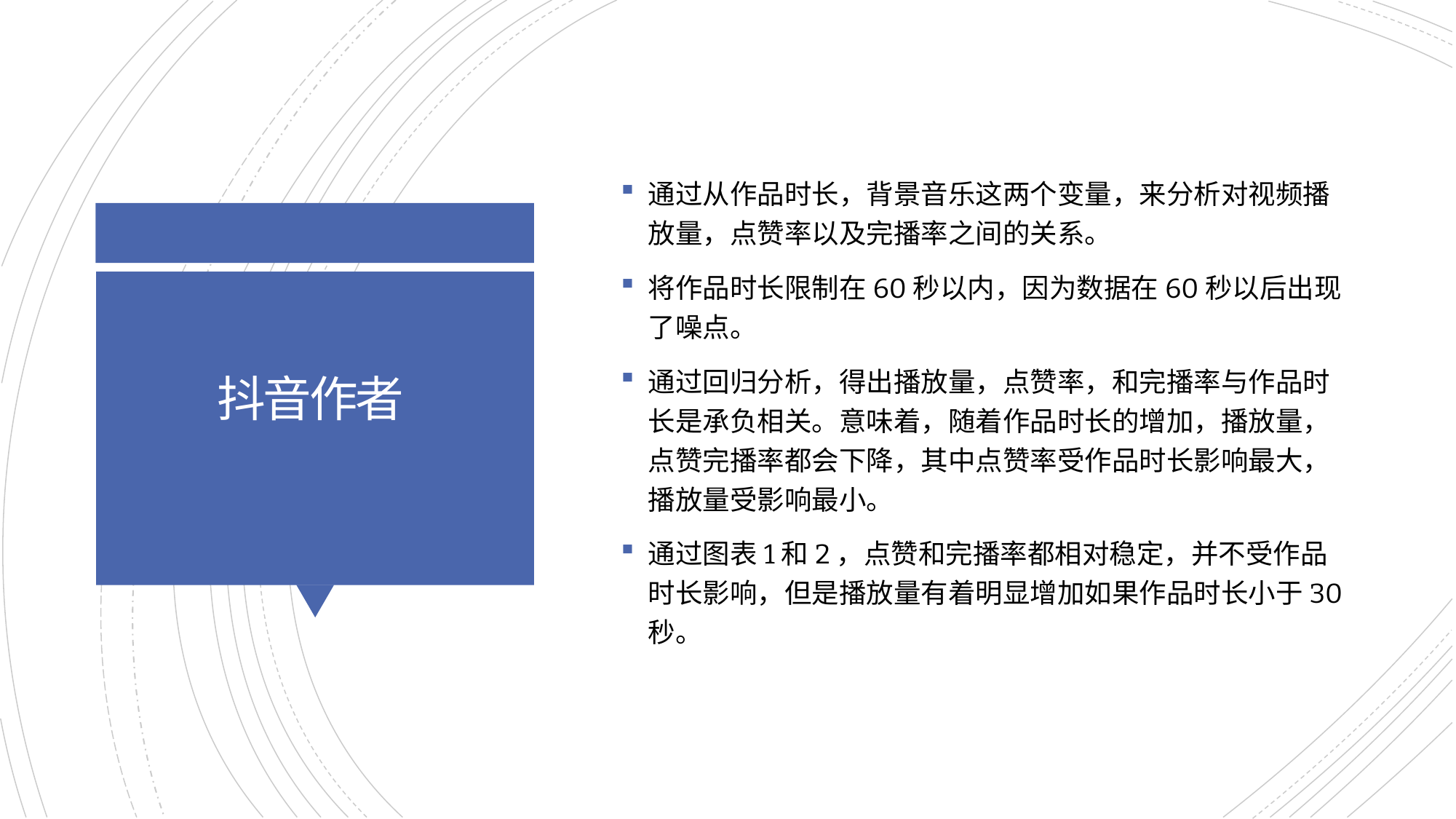

通过从作品时长，背景音乐这两个变量，来分析对视频播放量，点赞率以及完播率之间的关系。
将作品时长限制在60秒以内，因为数据在60秒以后出现了噪点。
通过回归分析，得出播放量，点赞率，和完播率与作品时长是承负相关。意味着，随着作品时长的增加，播放量，点赞完播率都会下降，其中点赞率受作品时长影响最大，播放量受影响最小。
通过图表1和2，点赞和完播率都相对稳定，并不受作品时长影响，但是播放量有着明显增加如果作品时长小于30秒。
# 抖音作者